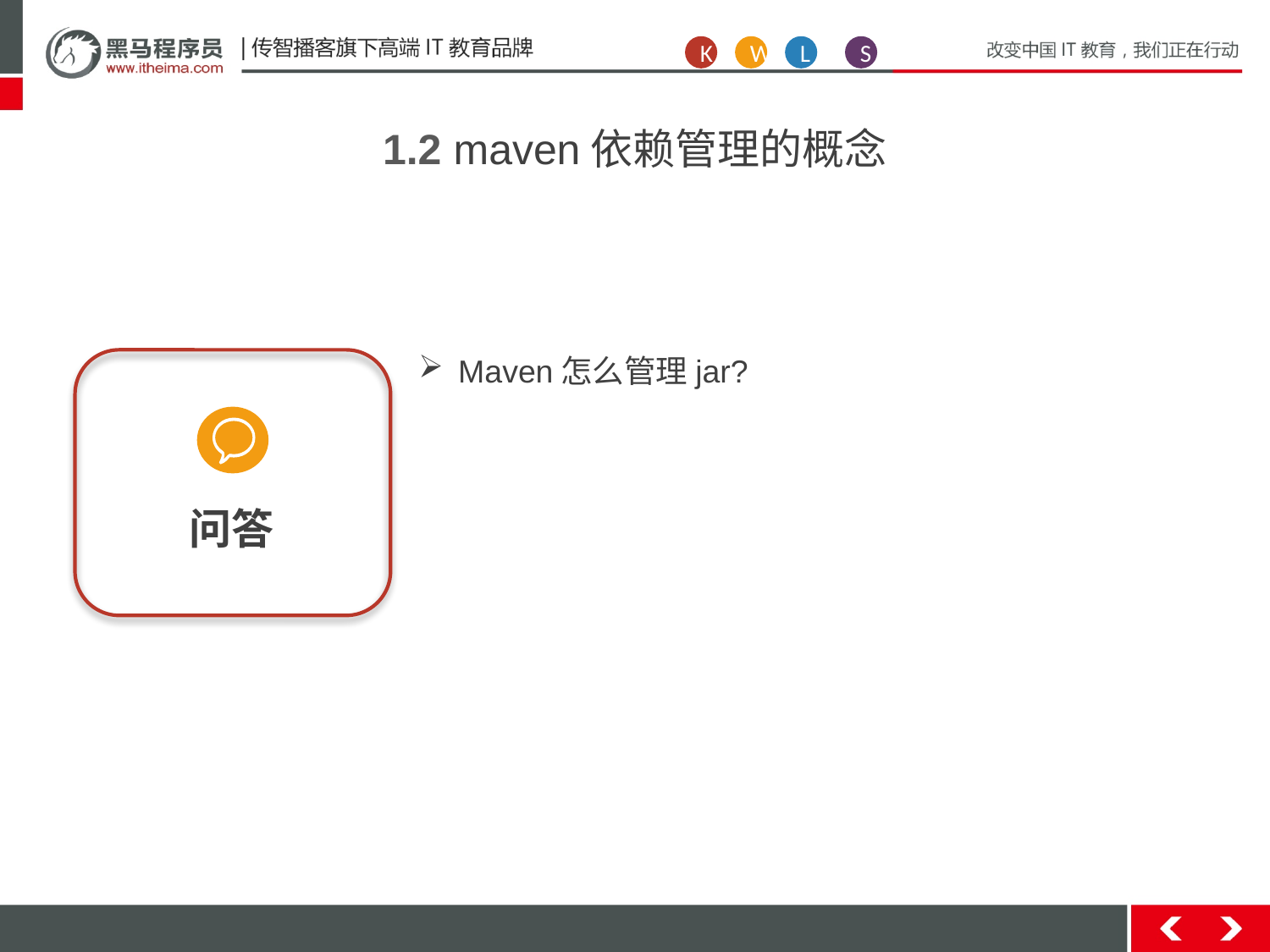

K
W
L
S
1.2 maven依赖管理的概念

Maven怎么管理jar?

问答